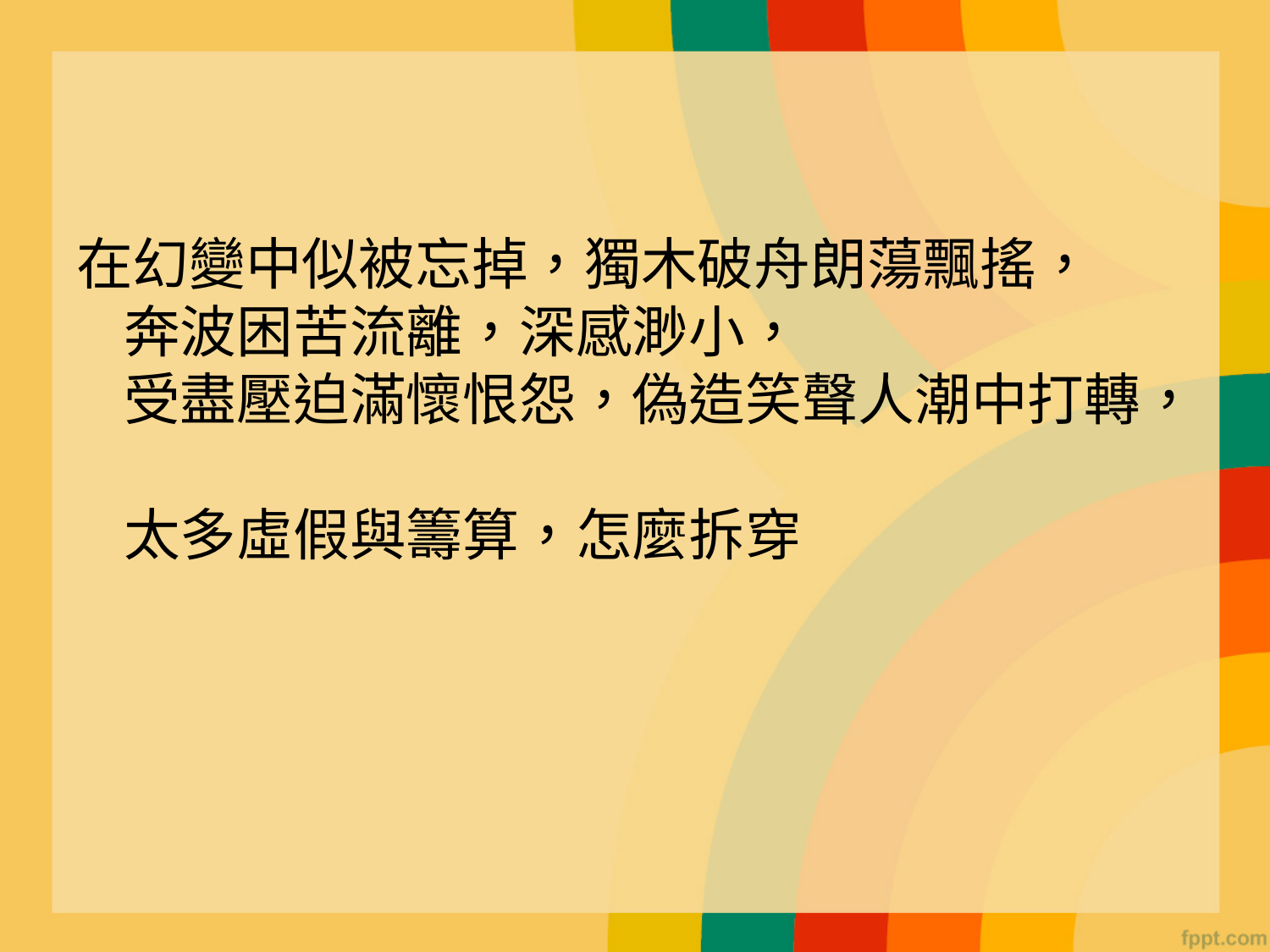

#
在幻變中似被忘掉，獨木破舟朗蕩飄搖，
奔波困苦流離，深感渺小，
受盡壓迫滿懷恨怨，偽造笑聲人潮中打轉，
太多虛假與籌算，怎麼拆穿